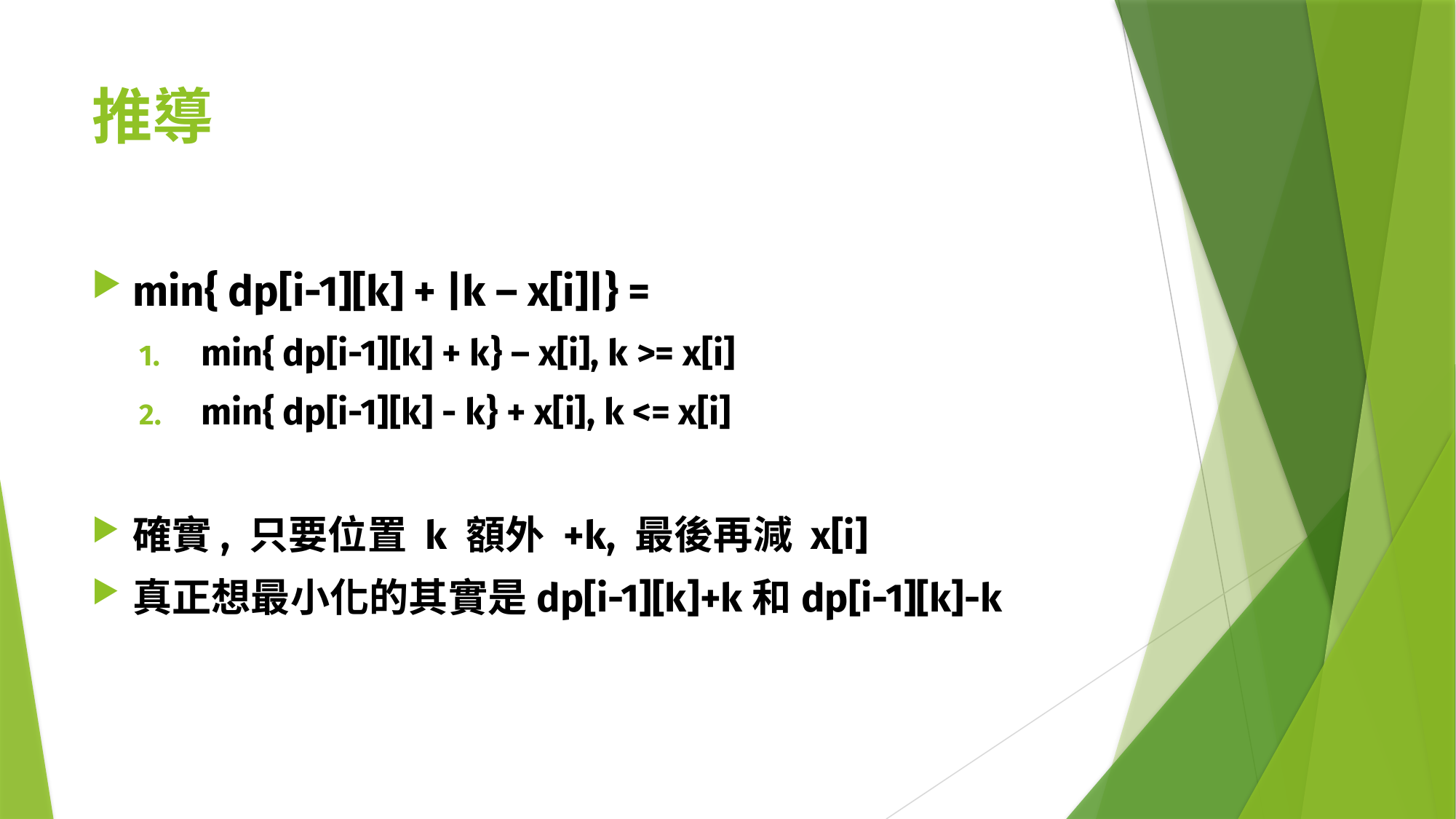

# 推導
min{ dp[i-1][k] + |k – x[i]|} =
min{ dp[i-1][k] + k} – x[i], k >= x[i]
min{ dp[i-1][k] - k} + x[i], k <= x[i]

確實, 只要位置 k 額外 +k, 最後再減 x[i]
真正想最小化的其實是dp[i-1][k]+k和dp[i-1][k]-k